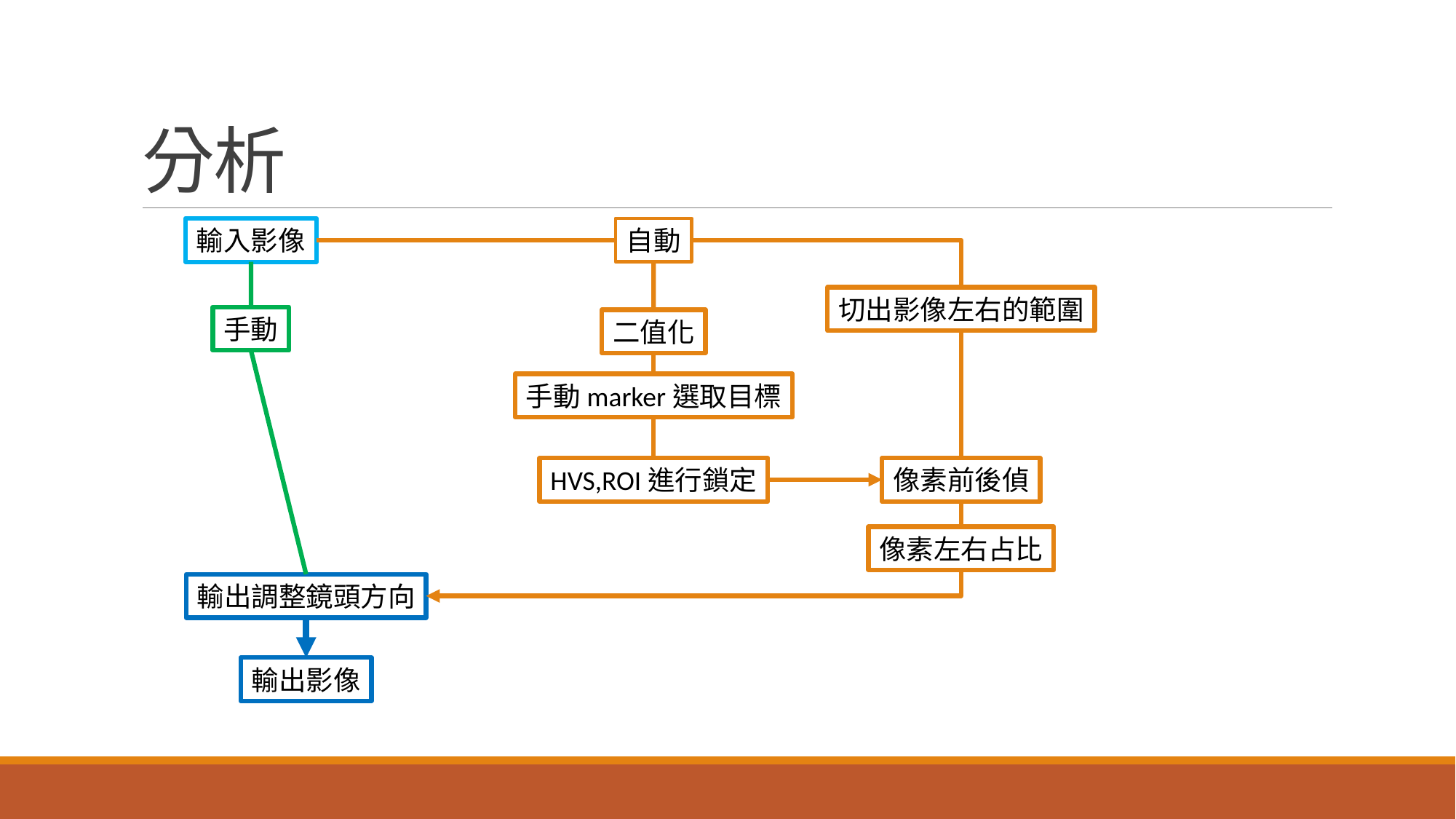

# 分析
輸入影像
自動
切出影像左右的範圍
手動
二值化
手動marker選取目標
HVS,ROI進行鎖定
像素前後偵
像素左右占比
輸出調整鏡頭方向
輸出影像